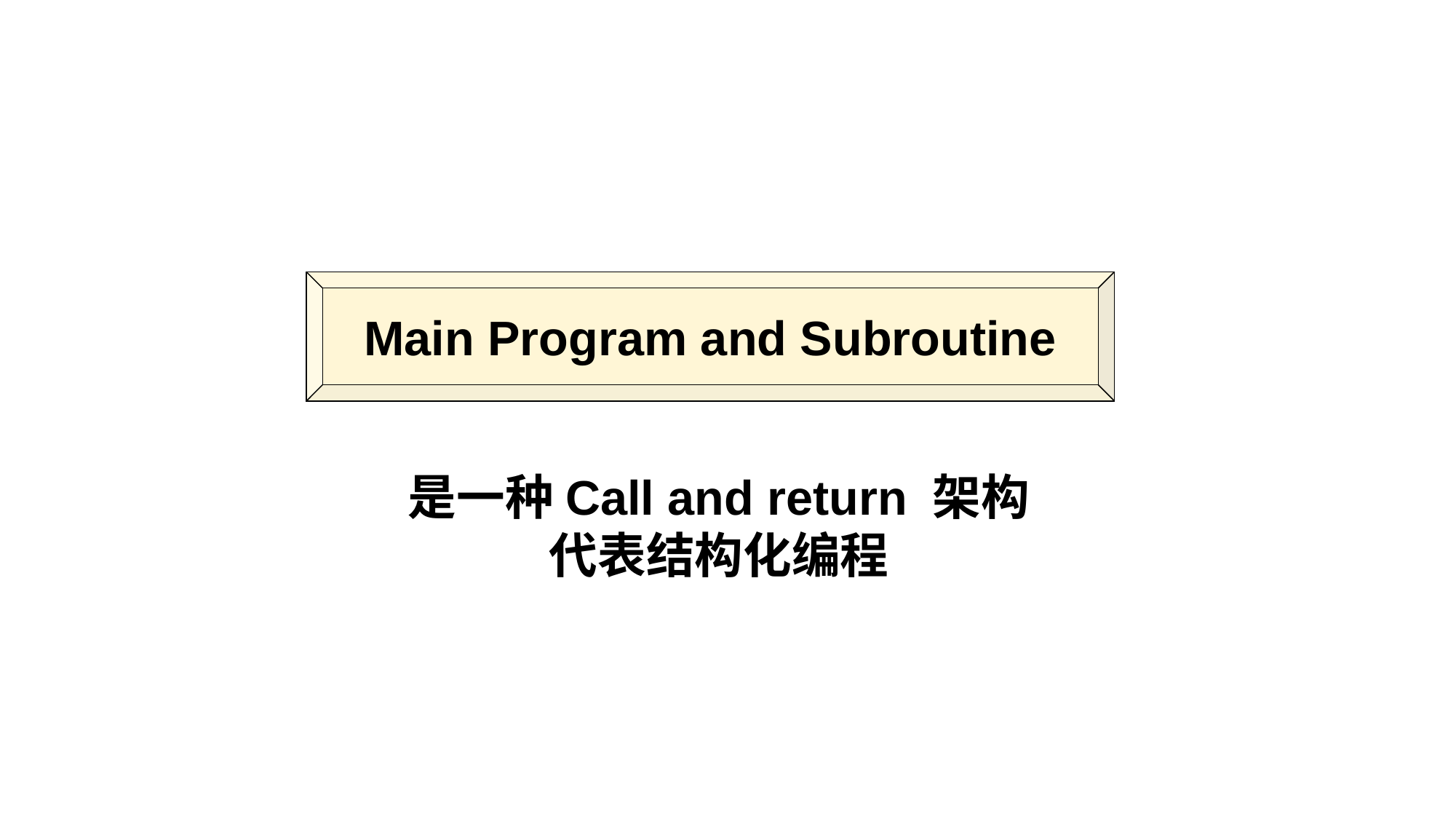

#
Main Program and Subroutine
是一种Call and return 架构
代表结构化编程